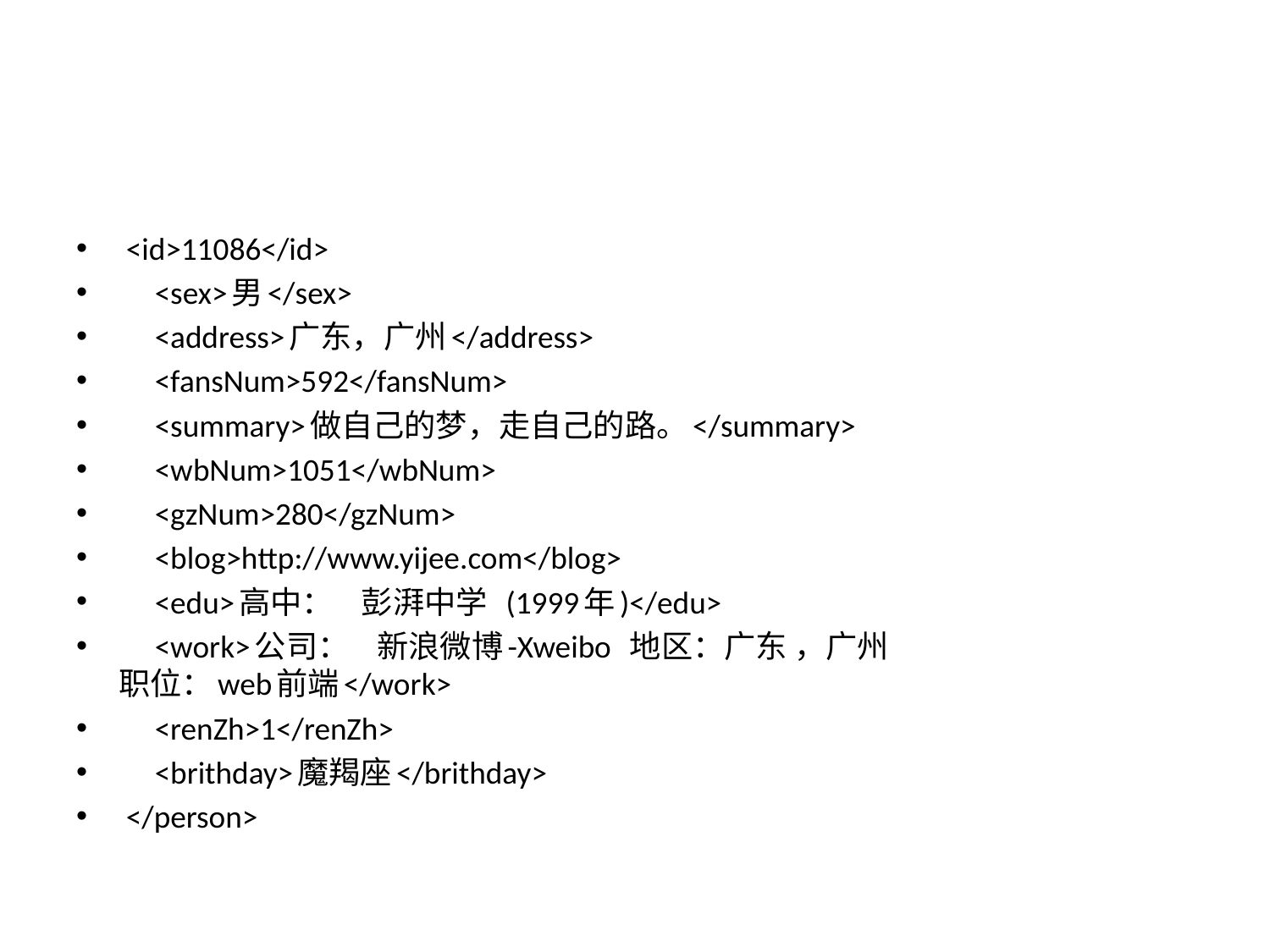

#
 <id>11086</id>
     <sex>男</sex>
     <address>广东，广州</address>
     <fansNum>592</fansNum>
     <summary>做自己的梦，走自己的路。</summary>
     <wbNum>1051</wbNum>
     <gzNum>280</gzNum>
     <blog>http://www.yijee.com</blog>
     <edu>高中：    彭湃中学  (1999年)</edu>
     <work>公司：    新浪微博-Xweibo  地区：广东 ，广州 职位：web前端</work>
     <renZh>1</renZh>
     <brithday>魔羯座</brithday>
 </person>